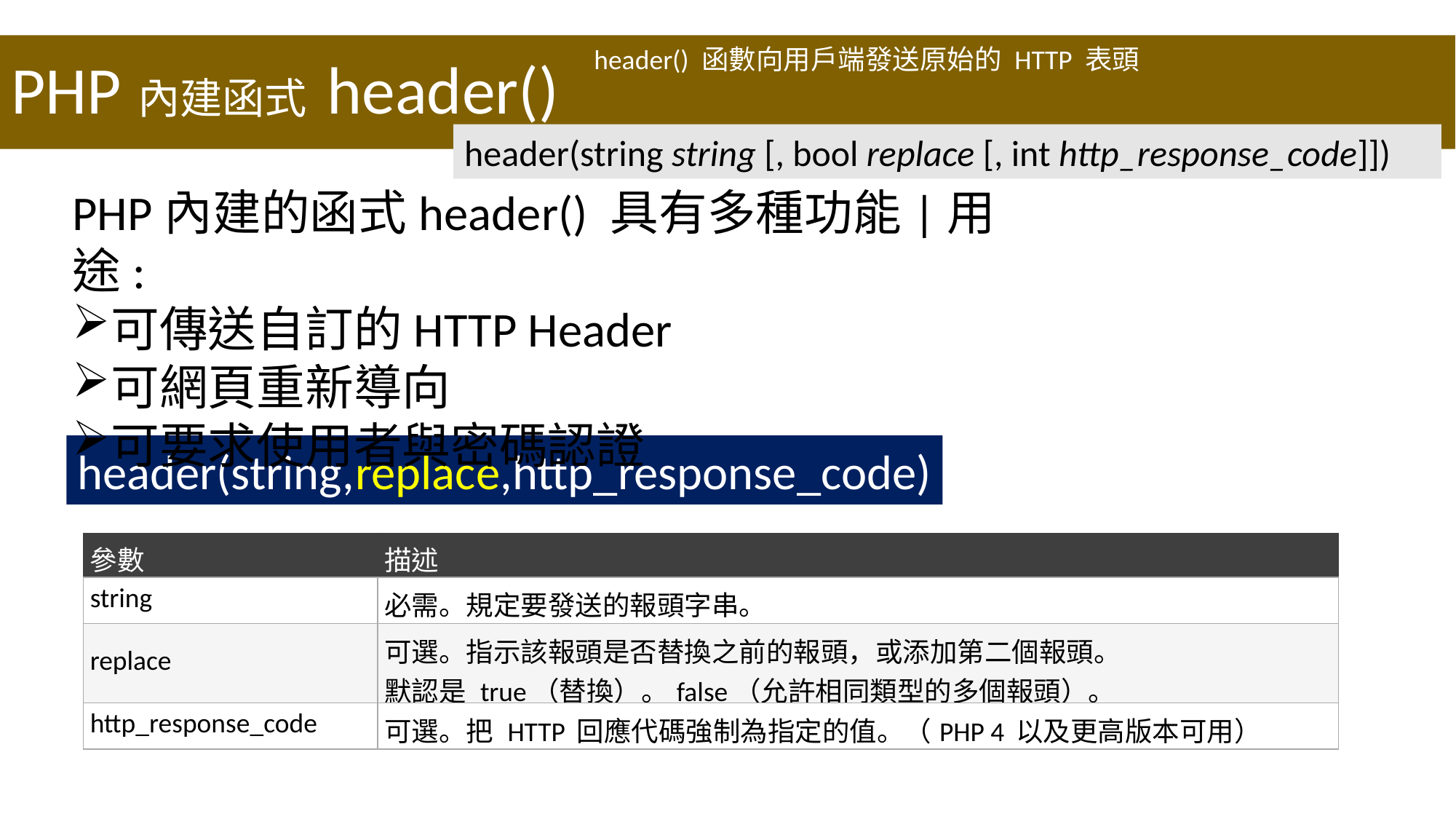

# PHP內建函式 header()
header() 函數向用戶端發送原始的 HTTP 表頭
header(string string [, bool replace [, int http_response_code]])
PHP內建的函式header() 具有多種功能|用途:
可傳送自訂的HTTP Header
可網頁重新導向
可要求使用者與密碼認證
header(string,replace,http_response_code)
| 參數 | 描述 |
| --- | --- |
| string | 必需。規定要發送的報頭字串。 |
| replace | 可選。指示該報頭是否替換之前的報頭，或添加第二個報頭。 默認是 true（替換）。false（允許相同類型的多個報頭）。 |
| http\_response\_code | 可選。把 HTTP 回應代碼強制為指定的值。（PHP 4 以及更高版本可用） |